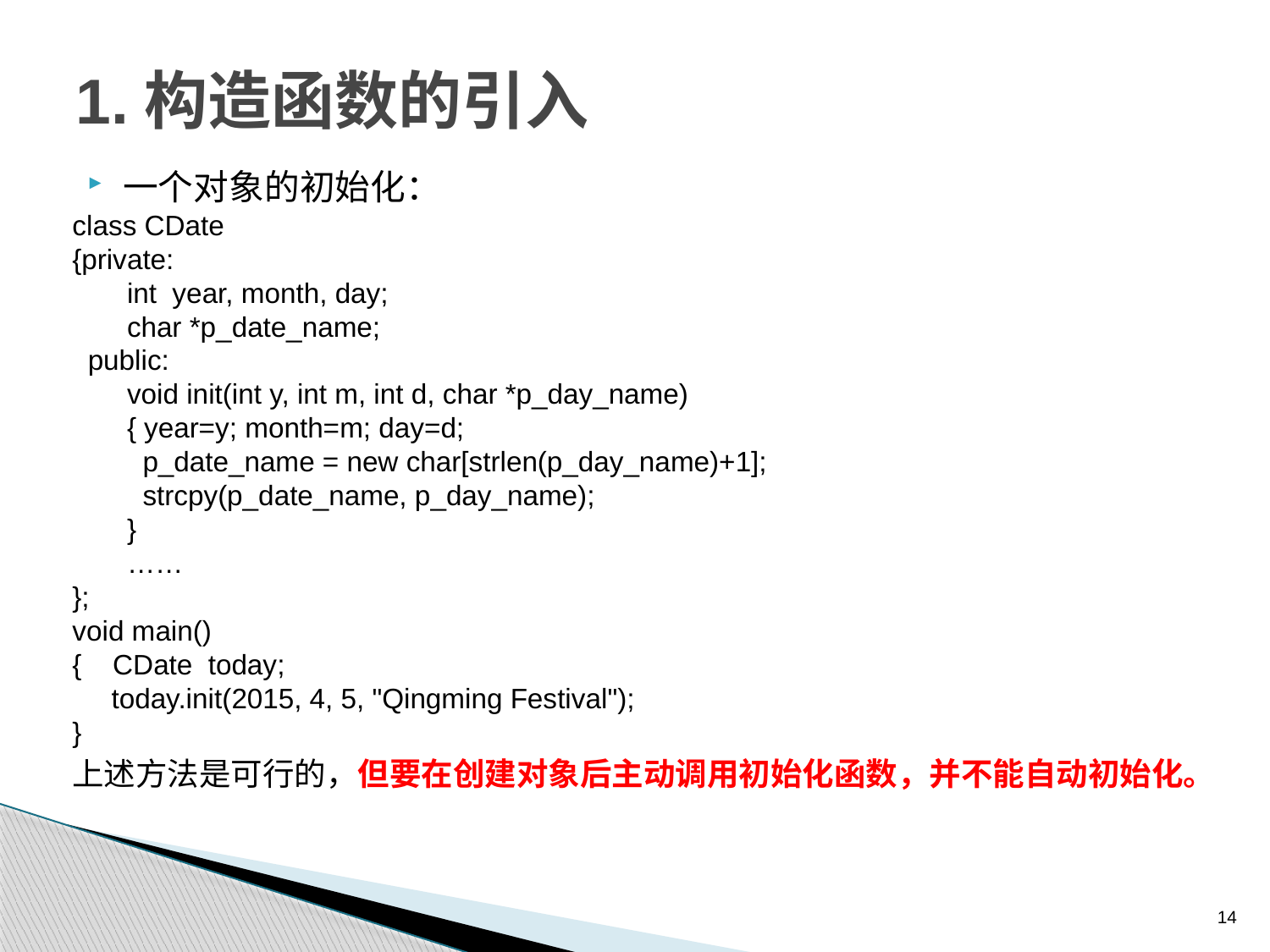

# 1.构造函数的引入
一个对象的初始化：
class CDate
{private:
       int  year, month, day;
       char *p_date_name;
  public:
       void init(int y, int m, int d, char *p_day_name)
       { year=y; month=m; day=d;
         p_date_name = new char[strlen(p_day_name)+1];
         strcpy(p_date_name, p_day_name);
       }
       ……
};
void main()
{    CDate  today;
     today.init(2015, 4, 5, "Qingming Festival");
}
上述方法是可行的，但要在创建对象后主动调用初始化函数，并不能自动初始化。

14